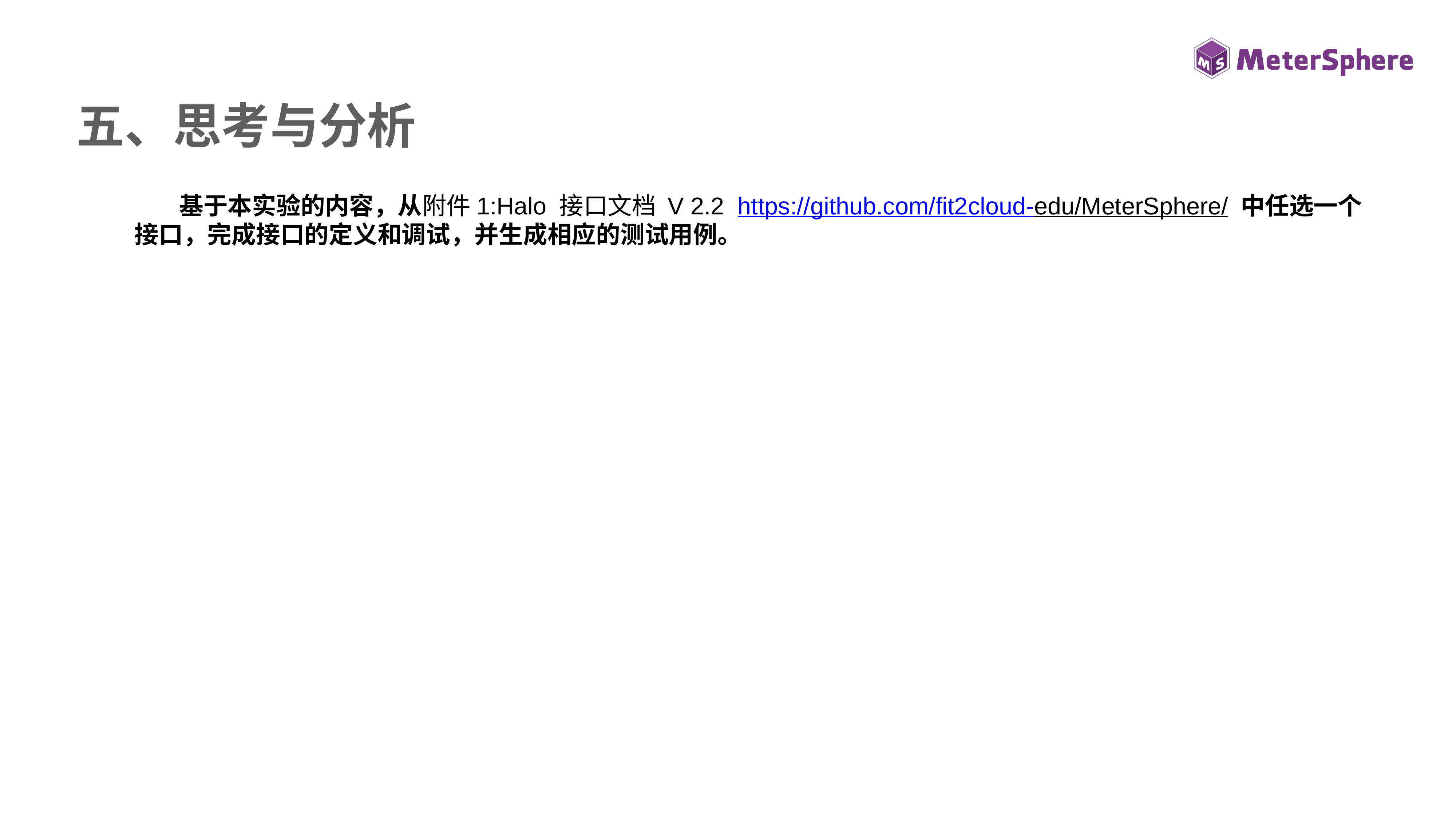

五、思考与分析
       基于本实验的内容，从附件1:Halo 接口文档 V 2.2  https://github.com/fit2cloud-edu/MeterSphere/ 中任选一个接口，完成接口的定义和调试，并生成相应的测试用例。